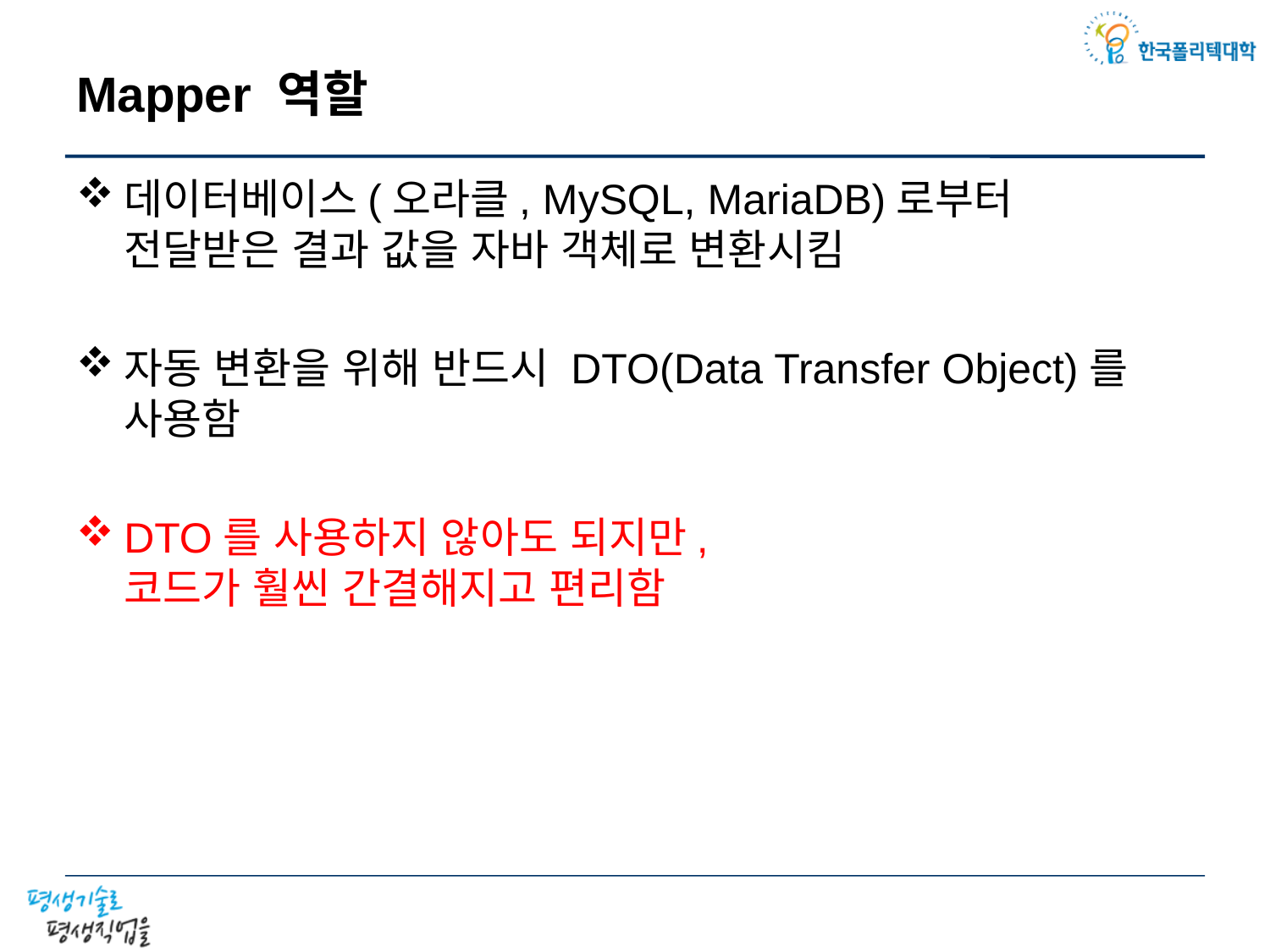

# Mapper 역할
데이터베이스(오라클, MySQL, MariaDB)로부터
전달받은 결과 값을 자바 객체로 변환시킴

자동 변환을 위해 반드시 DTO(Data Transfer Object)를 사용함

DTO를 사용하지 않아도 되지만,
코드가 훨씬 간결해지고 편리함